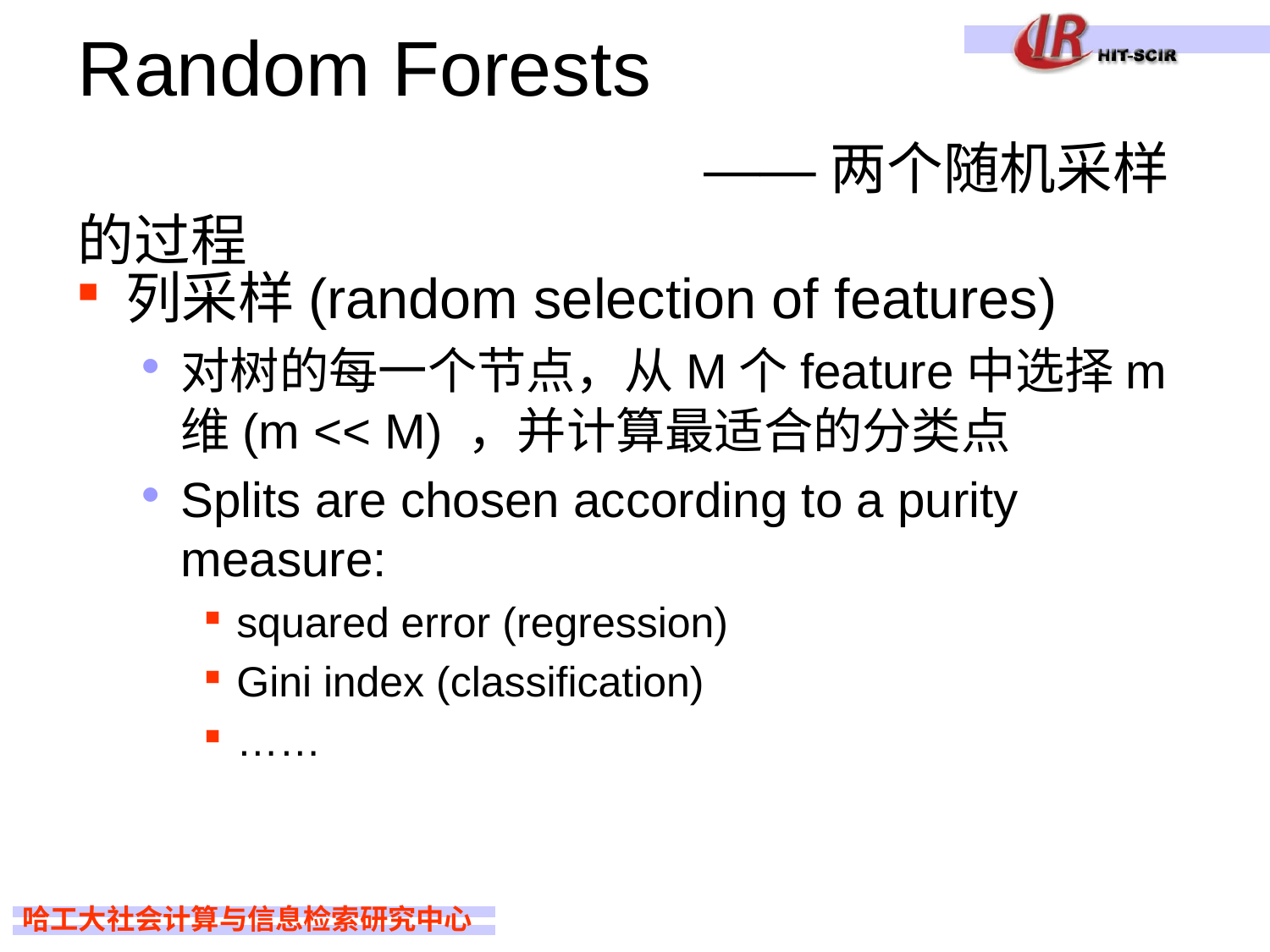

# Random Forests ——两个随机采样的过程
列采样(random selection of features)
对树的每一个节点，从M个feature中选择m维(m << M) ，并计算最适合的分类点
Splits are chosen according to a purity measure:
squared error (regression)
Gini index (classification)
……